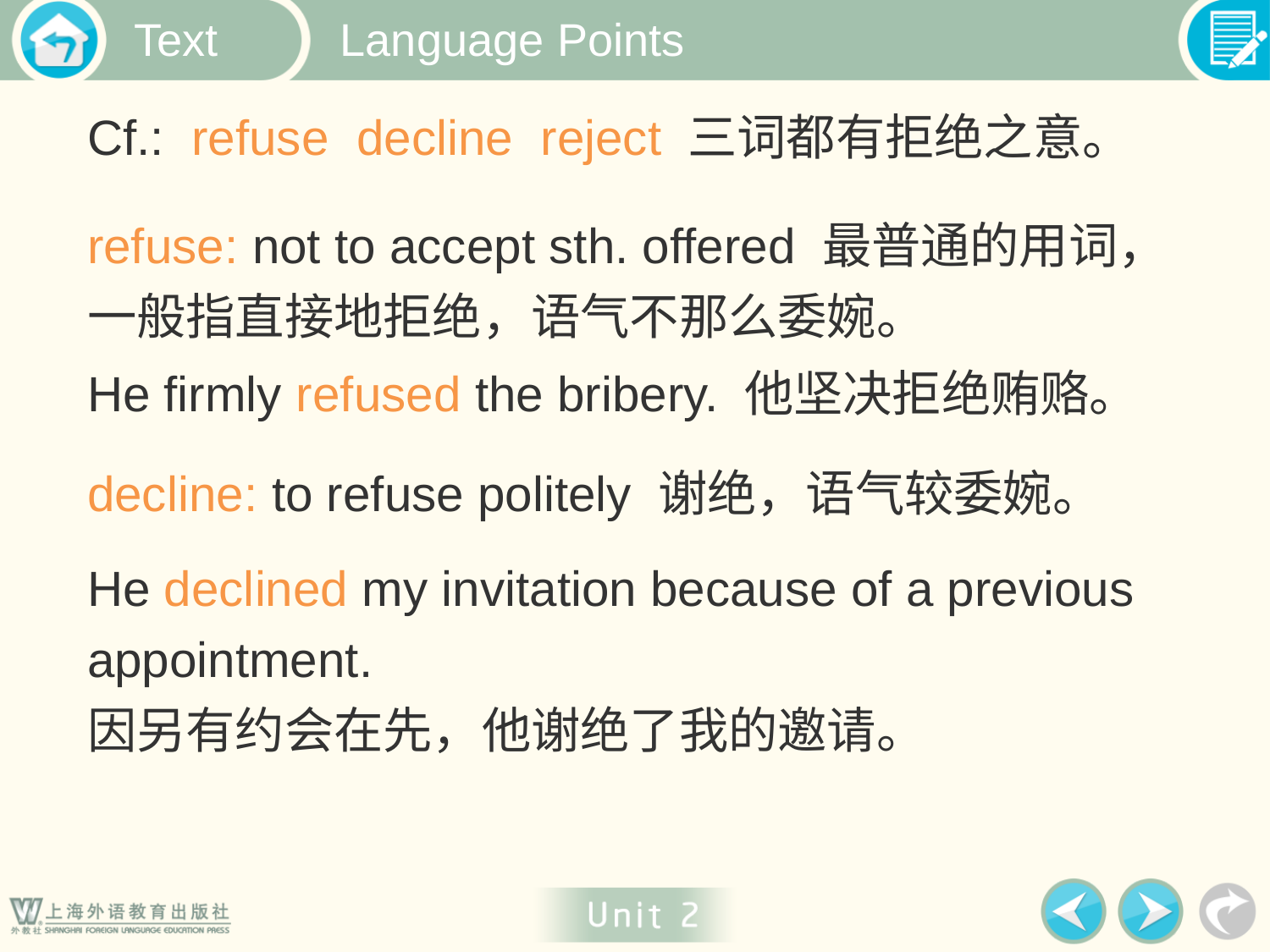

Language Points

Cf.:  refuse  decline  reject 三词都有拒绝之意。
refuse: not to accept sth. offered 最普通的用词，一般指直接地拒绝，语气不那么委婉。
He firmly refused the bribery. 他坚决拒绝贿赂。
decline: to refuse politely 谢绝，语气较委婉。
He declined my invitation because of a previous appointment.
因另有约会在先，他谢绝了我的邀请。